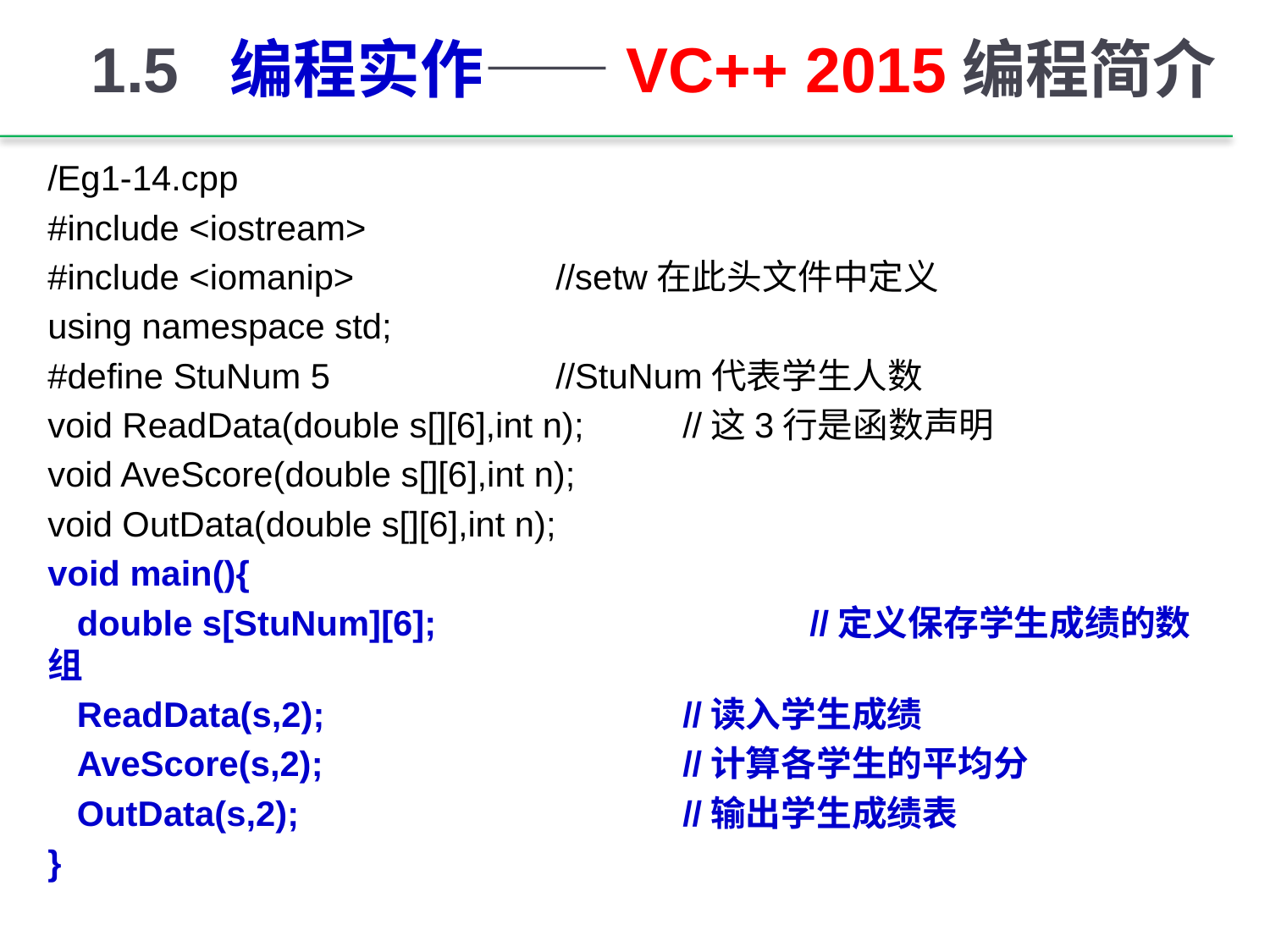

1.5  编程实作——VC++ 2015编程简介
/Eg1-14.cpp
#include <iostream>
#include <iomanip>		//setw在此头文件中定义
using namespace std;
#define StuNum 5		//StuNum代表学生人数
void ReadData(double s[][6],int n);	//这3行是函数声明
void AveScore(double s[][6],int n);
void OutData(double s[][6],int n);
void main(){
   double s[StuNum][6];			//定义保存学生成绩的数组
   ReadData(s,2);			//读入学生成绩
   AveScore(s,2);			//计算各学生的平均分
   OutData(s,2);				//输出学生成绩表
}